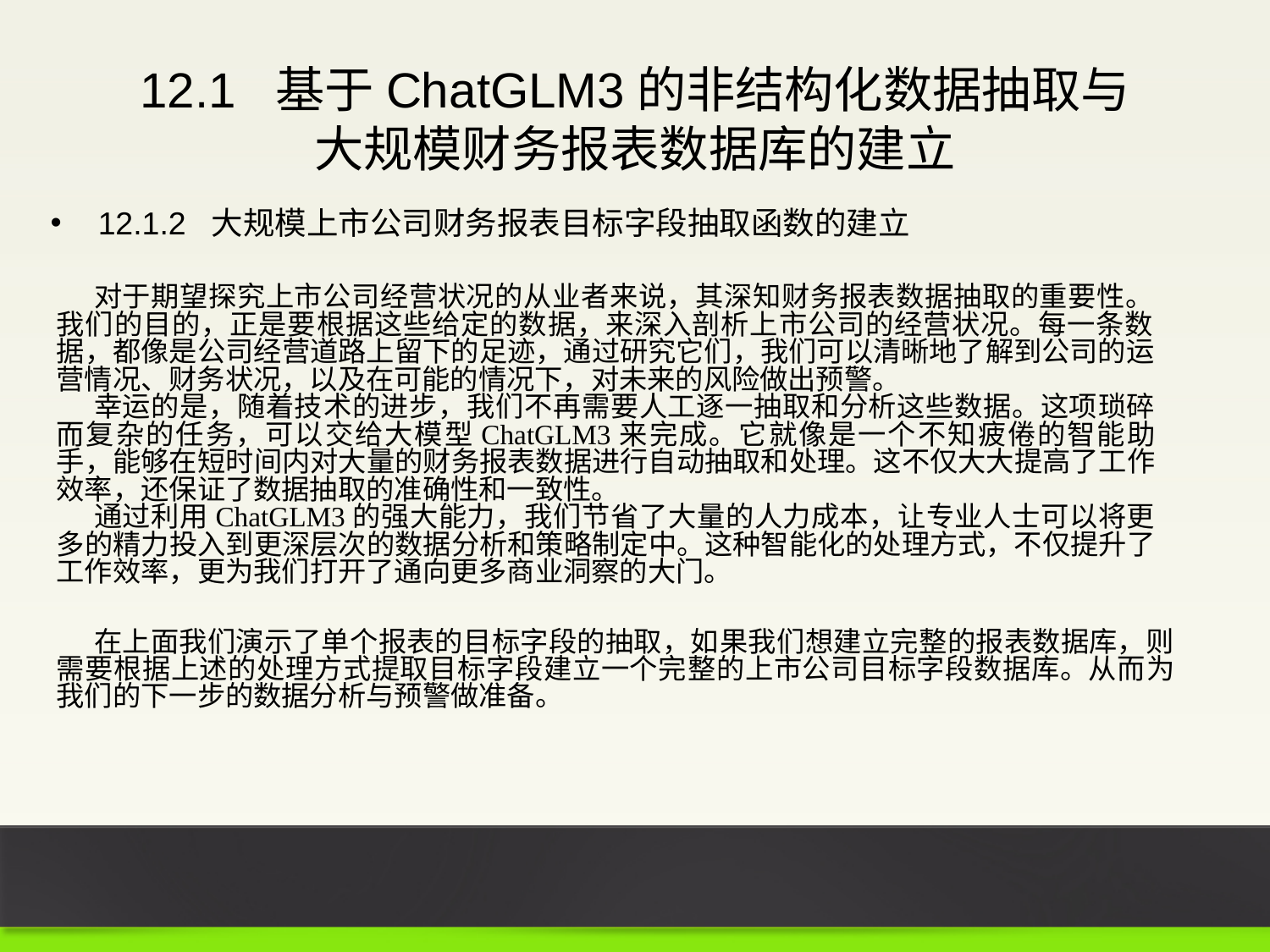

12.1  基于ChatGLM3的非结构化数据抽取与
大规模财务报表数据库的建立
12.1.2  大规模上市公司财务报表目标字段抽取函数的建立
对于期望探究上市公司经营状况的从业者来说，其深知财务报表数据抽取的重要性。我们的目的，正是要根据这些给定的数据，来深入剖析上市公司的经营状况。每一条数据，都像是公司经营道路上留下的足迹，通过研究它们，我们可以清晰地了解到公司的运营情况、财务状况，以及在可能的情况下，对未来的风险做出预警。
幸运的是，随着技术的进步，我们不再需要人工逐一抽取和分析这些数据。这项琐碎而复杂的任务，可以交给大模型ChatGLM3来完成。它就像是一个不知疲倦的智能助手，能够在短时间内对大量的财务报表数据进行自动抽取和处理。这不仅大大提高了工作效率，还保证了数据抽取的准确性和一致性。
通过利用ChatGLM3的强大能力，我们节省了大量的人力成本，让专业人士可以将更多的精力投入到更深层次的数据分析和策略制定中。这种智能化的处理方式，不仅提升了工作效率，更为我们打开了通向更多商业洞察的大门。
在上面我们演示了单个报表的目标字段的抽取，如果我们想建立完整的报表数据库，则需要根据上述的处理方式提取目标字段建立一个完整的上市公司目标字段数据库。从而为我们的下一步的数据分析与预警做准备。